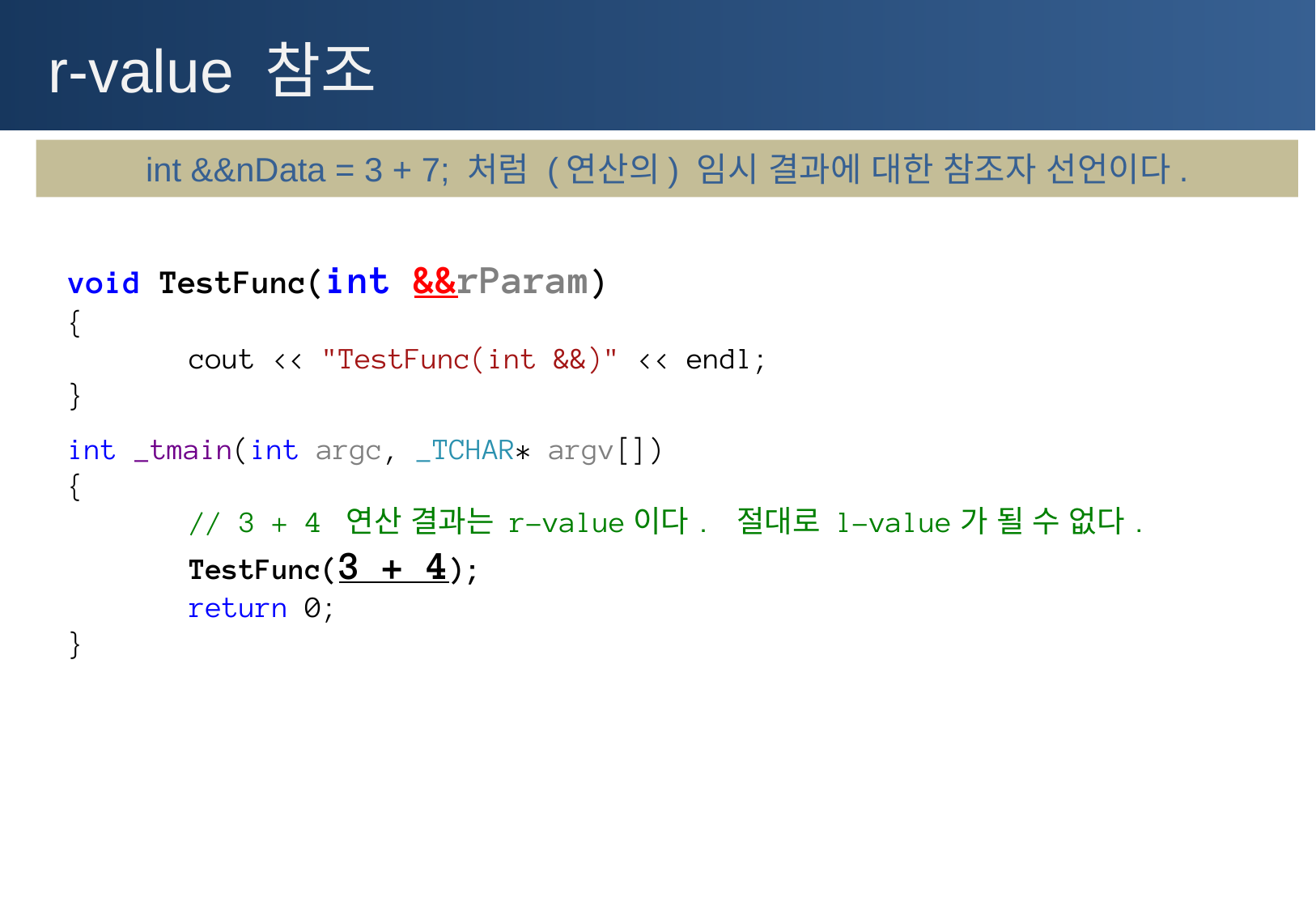

# r-value 참조
int &&nData = 3 + 7; 처럼 (연산의) 임시 결과에 대한 참조자 선언이다.
void TestFunc(int &&rParam)
{
	cout << "TestFunc(int &&)" << endl;
}

int _tmain(int argc, _TCHAR* argv[])
{
	// 3 + 4 연산 결과는 r-value이다. 절대로 l-value가 될 수 없다.
	TestFunc(3 + 4);
	return 0;
}